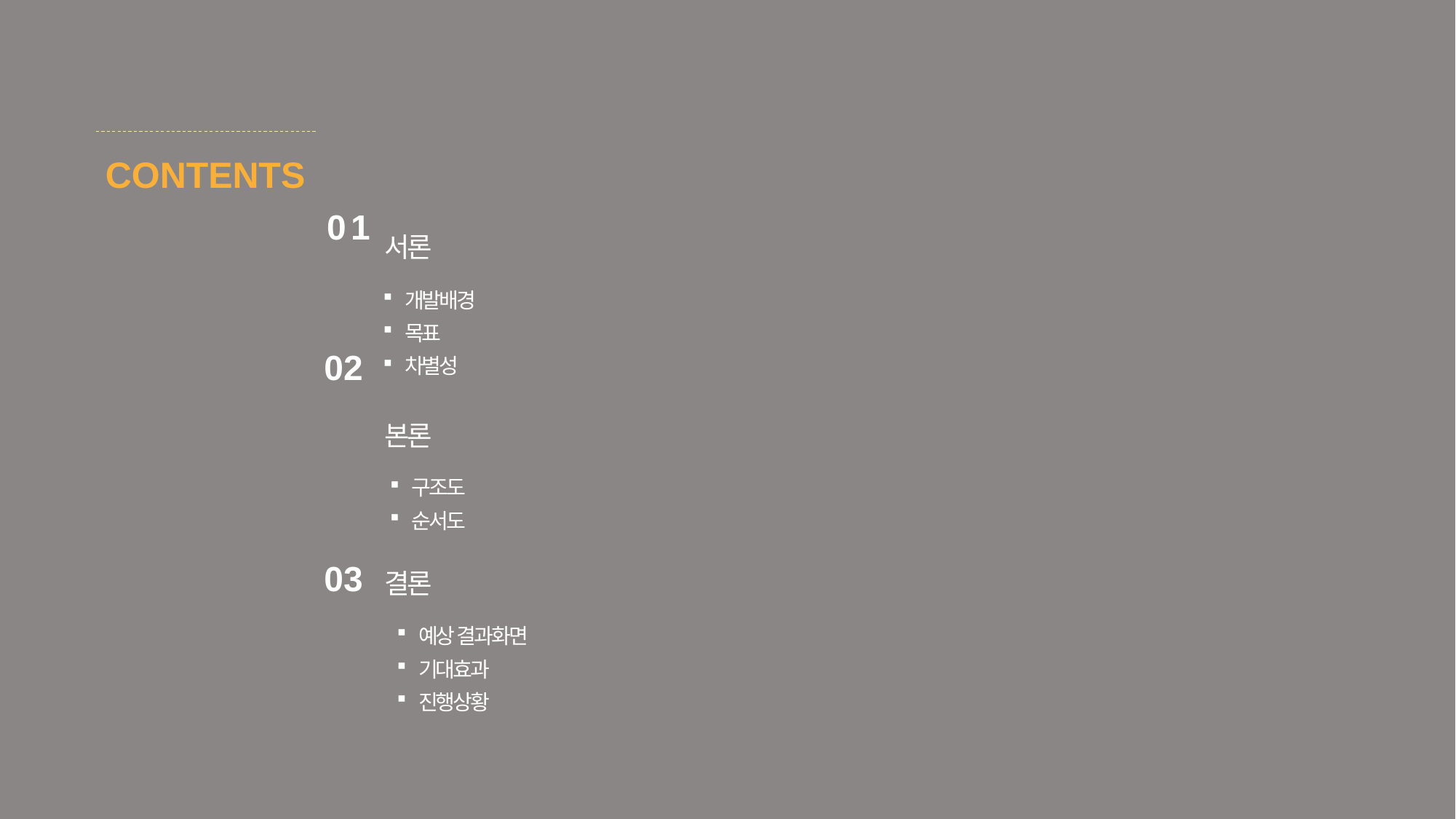

01

02

서론
개발배경
목표
차별성
본론
03

구조도
순서도
결론

예상 결과화면
기대효과
진행상황

CONTENTS